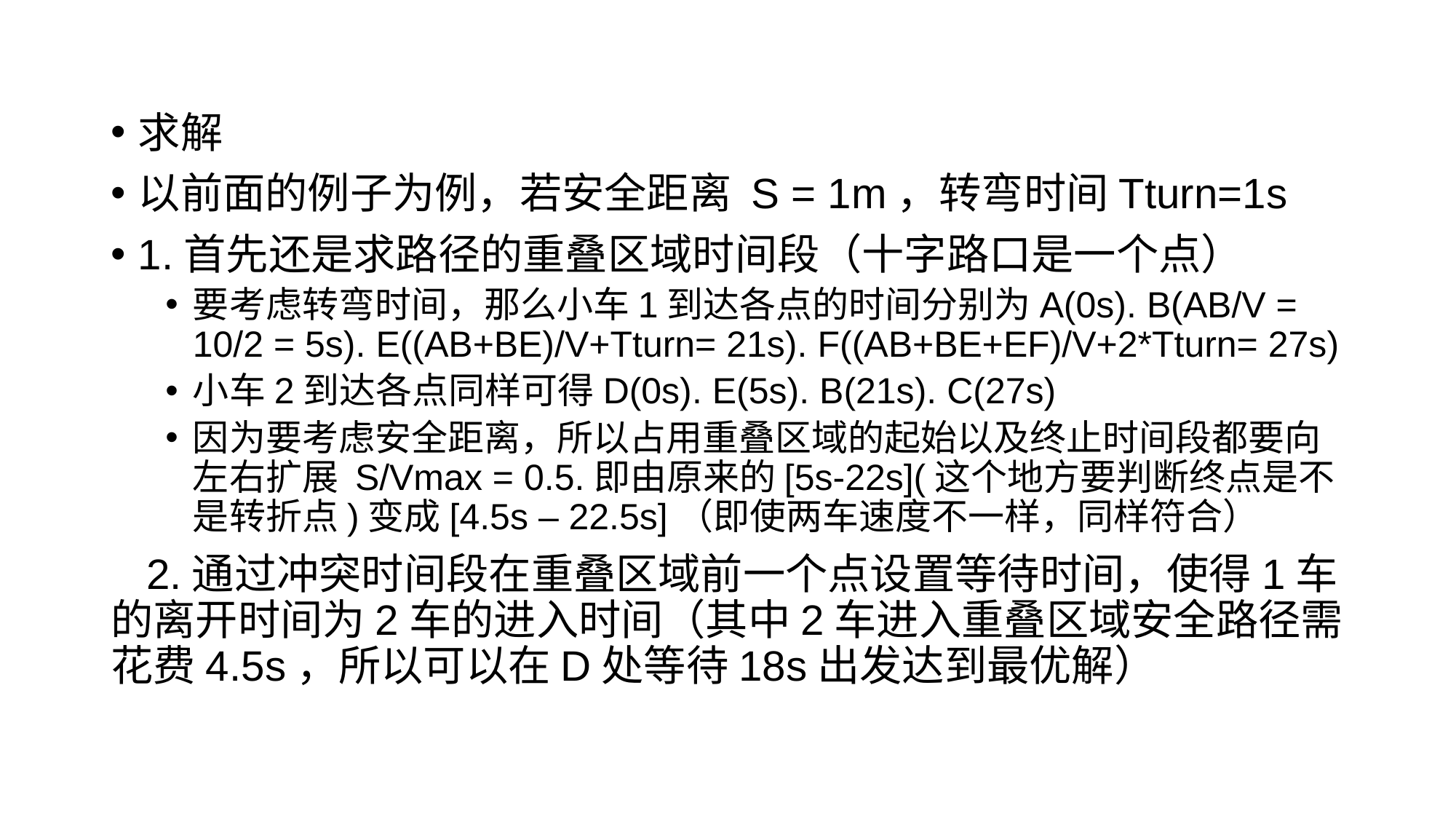

求解
以前面的例子为例，若安全距离 S = 1m，转弯时间Tturn=1s
1.首先还是求路径的重叠区域时间段（十字路口是一个点）
要考虑转弯时间，那么小车1到达各点的时间分别为A(0s). B(AB/V = 10/2 = 5s). E((AB+BE)/V+Tturn= 21s). F((AB+BE+EF)/V+2*Tturn= 27s)
小车2到达各点同样可得D(0s). E(5s). B(21s). C(27s)
因为要考虑安全距离，所以占用重叠区域的起始以及终止时间段都要向左右扩展 S/Vmax = 0.5.即由原来的[5s-22s](这个地方要判断终点是不是转折点)变成[4.5s – 22.5s]（即使两车速度不一样，同样符合）
   2.通过冲突时间段在重叠区域前一个点设置等待时间，使得1车的离开时间为2车的进入时间（其中2车进入重叠区域安全路径需花费4.5s，所以可以在D处等待18s出发达到最优解）